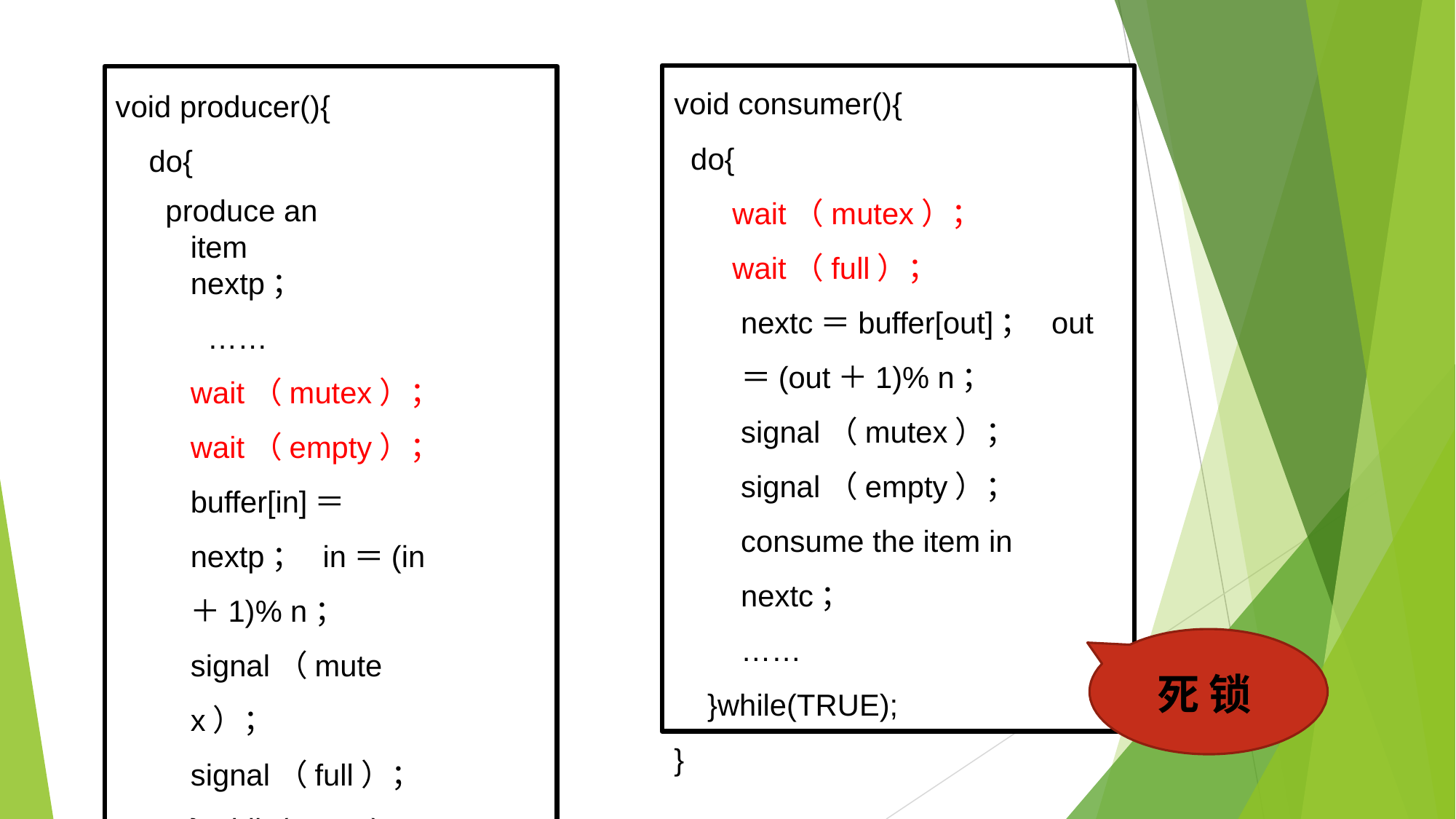

void producer(){  do{
produce an item nextp；
……  wait（mutex）；  wait（empty）；  buffer[in]＝nextp；  in＝(in＋1)% n；  signal（mutex）；  signal（full）；
} while(TRUE)；
}
# void consumer(){
do{
wait（mutex）；
wait（full）；
nextc＝buffer[out]；  out＝(out＋1)% n；  signal（mutex）；  signal（empty）；  consume the item in nextc；
……
}while(TRUE);
}

死锁